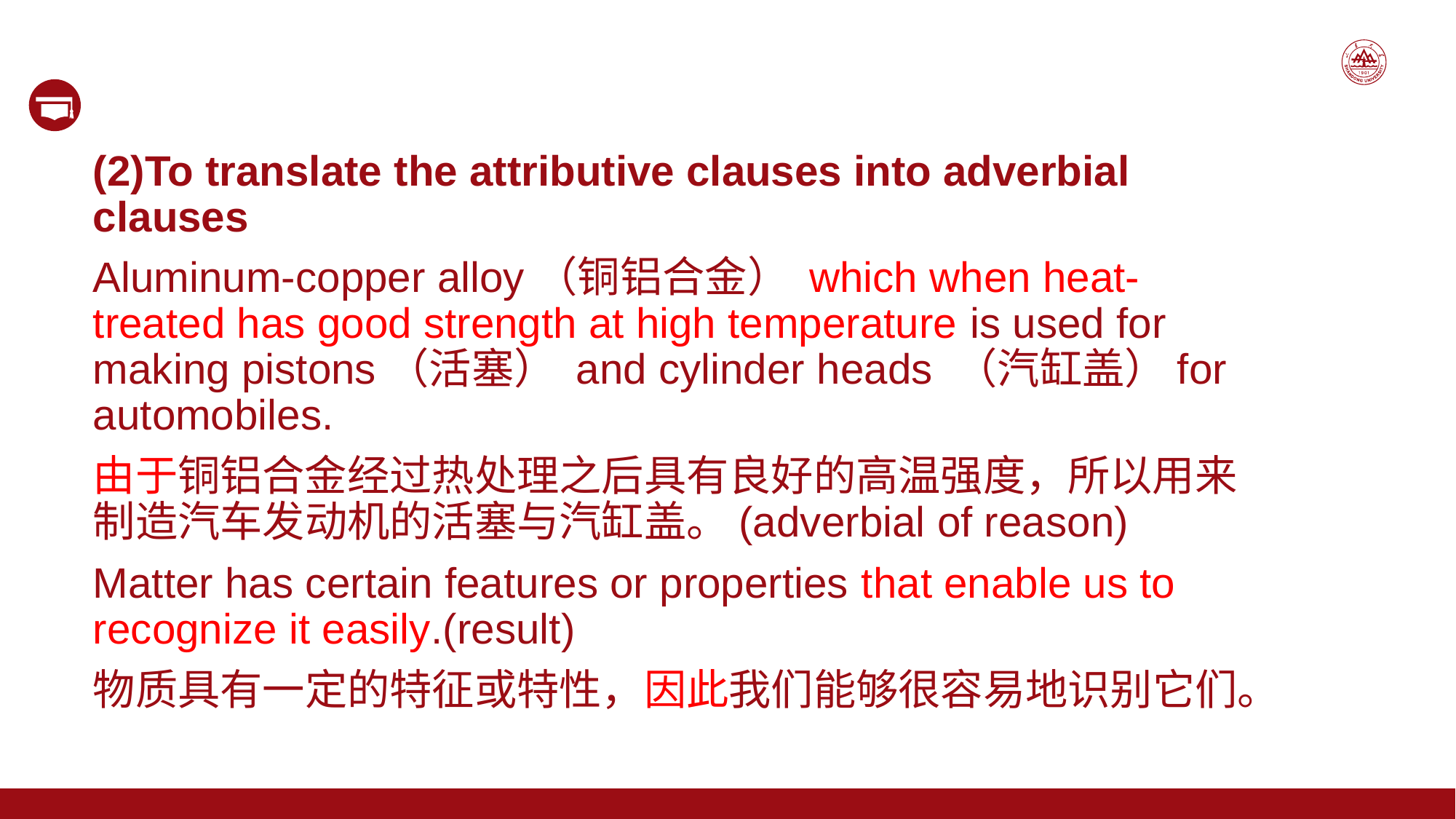

(2)To translate the attributive clauses into adverbial clauses
Aluminum-copper alloy（铜铝合金） which when heat-treated has good strength at high temperature is used for making pistons（活塞） and cylinder heads （汽缸盖）for automobiles.
由于铜铝合金经过热处理之后具有良好的高温强度，所以用来制造汽车发动机的活塞与汽缸盖。(adverbial of reason)
Matter has certain features or properties that enable us to recognize it easily.(result)
物质具有一定的特征或特性，因此我们能够很容易地识别它们。